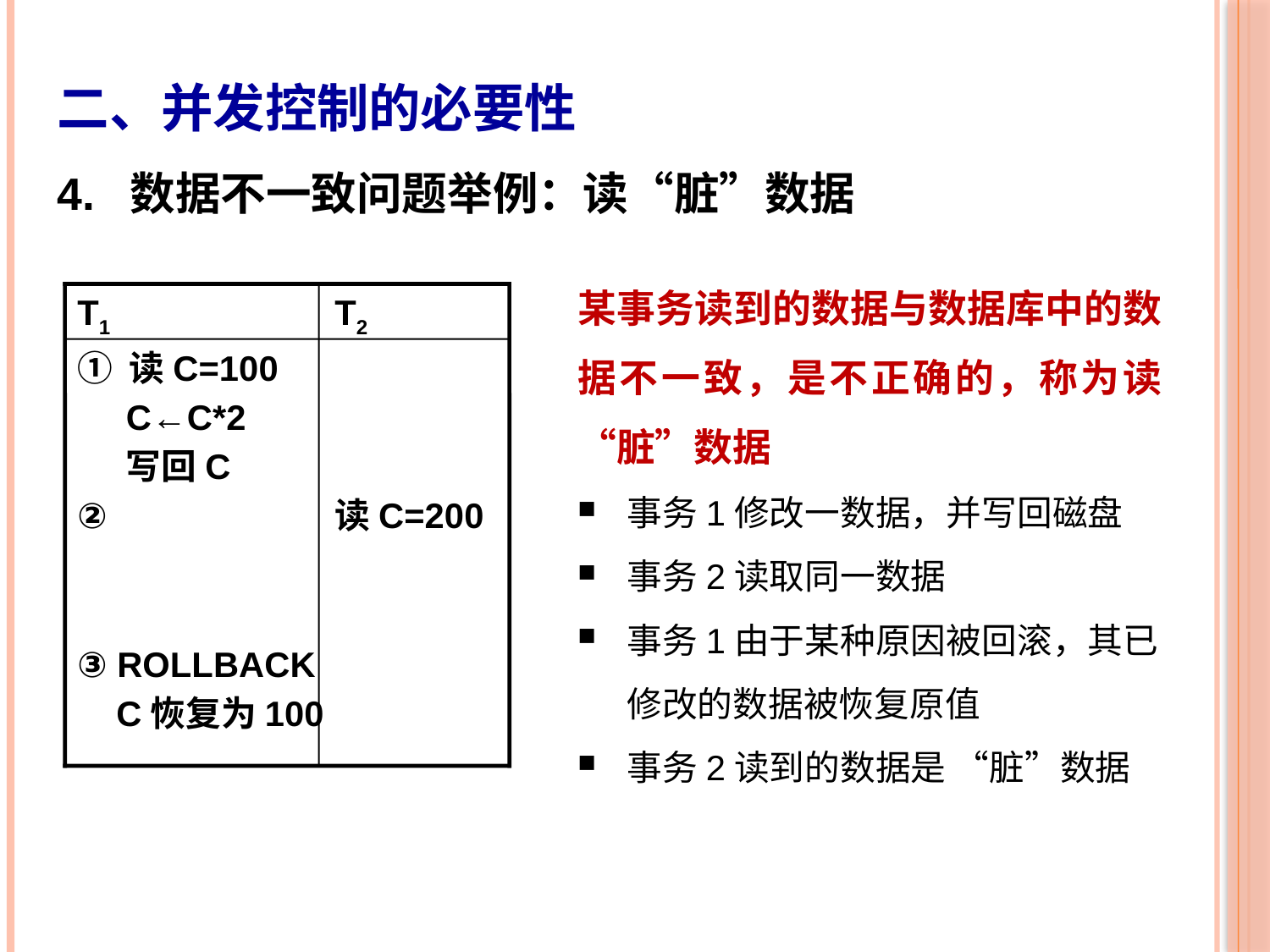

# 二、并发控制的必要性 4.  数据不一致问题举例：读“脏”数据
某事务读到的数据与数据库中的数据不一致，是不正确的，称为读“脏”数据
事务1修改一数据，并写回磁盘
事务2读取同一数据
事务1由于某种原因被回滚，其已修改的数据被恢复原值
事务2读到的数据是 “脏”数据
T1

T2

① 读C=100
     C←C*2
     写回C
②

③ ROLLBACK
    C恢复为100

读C=200